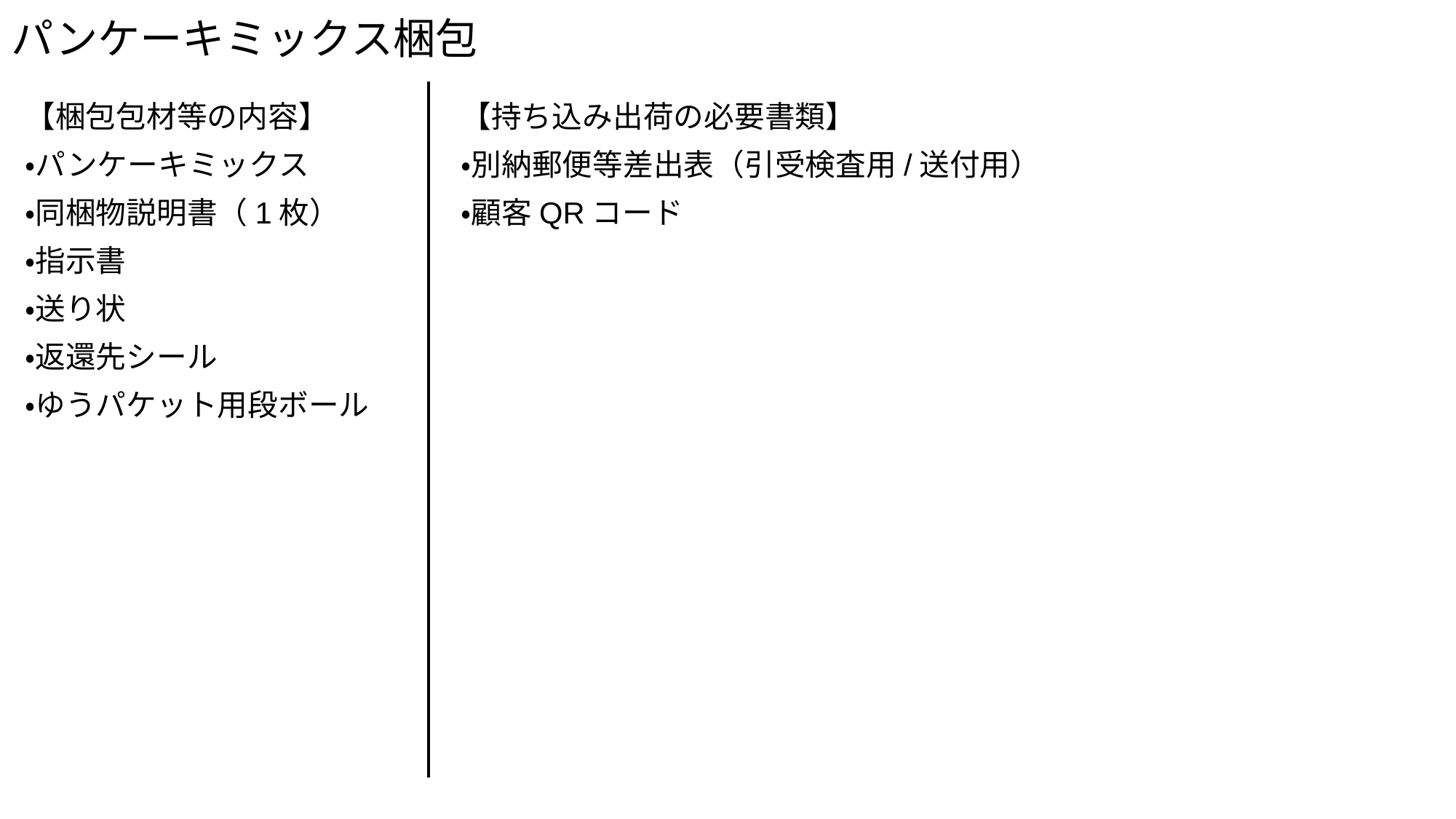

# パンケーキミックス梱包
【梱包包材等の内容】
・パンケーキミックス
・同梱物説明書（1枚）
・指示書
・送り状
・返還先シール
・ゆうパケット用段ボール

【持ち込み出荷の必要書類】
・別納郵便等差出表（引受検査用/送付用）
・顧客QRコード